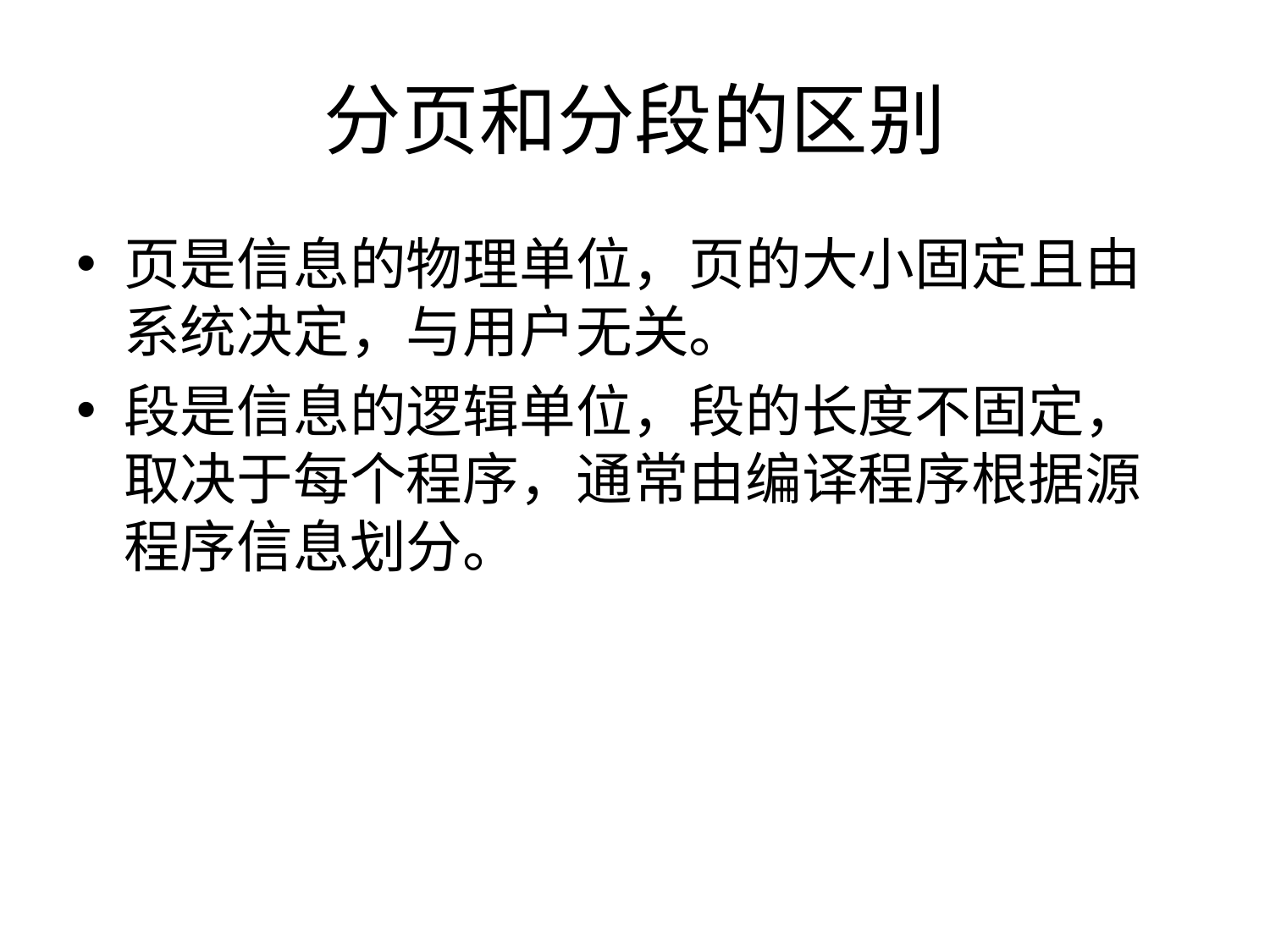

# 分页和分段的区别
页是信息的物理单位，页的大小固定且由系统决定，与用户无关。
段是信息的逻辑单位，段的长度不固定，取决于每个程序，通常由编译程序根据源程序信息划分。